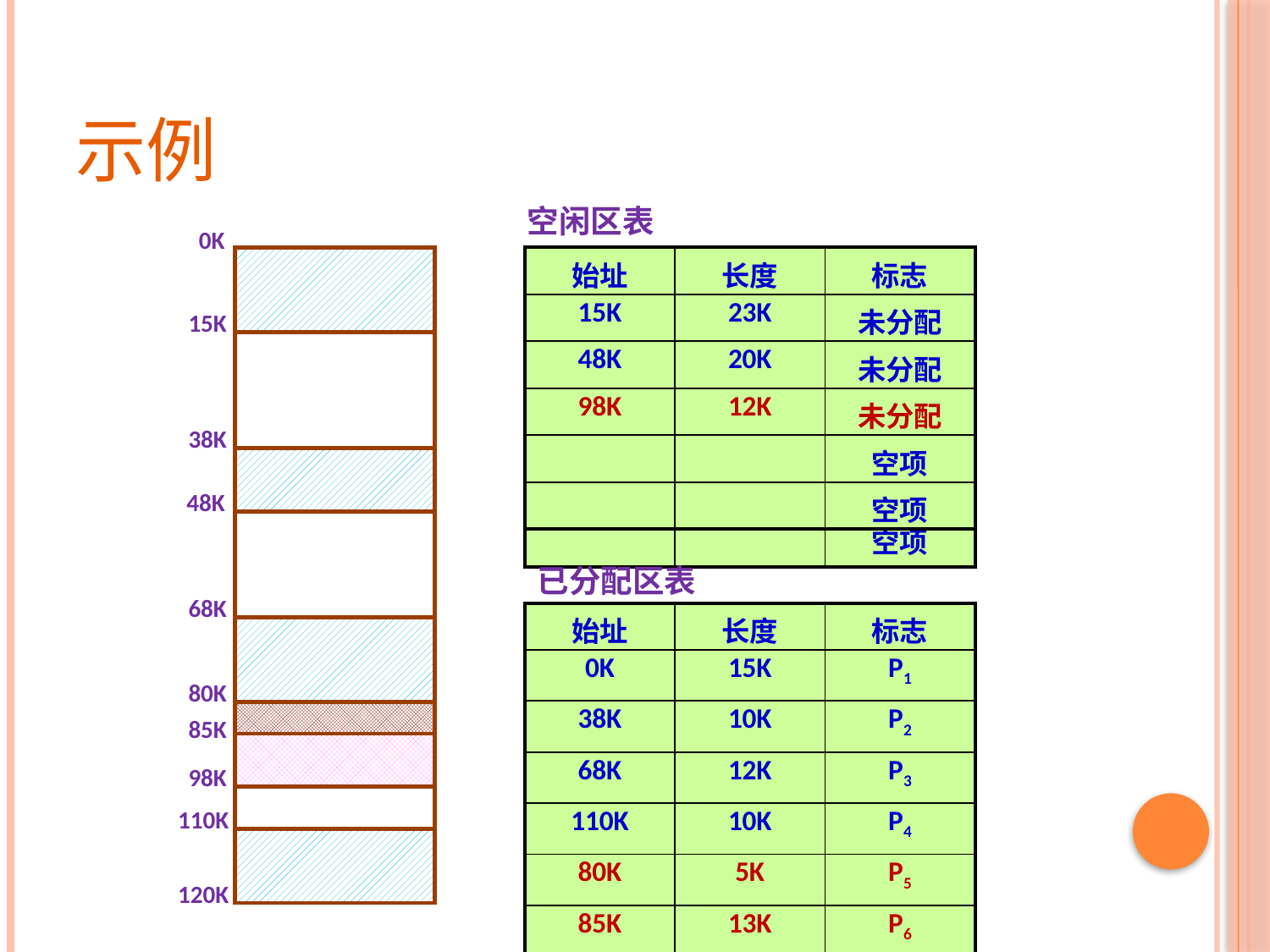

# 示例
空闲区表
0K

| 始址 | 长度 | 标志 |
| --- | --- | --- |
| 15K | 23K | 未分配 |
| 48K | 20K | 未分配 |
| 80K | 30K | 未分配 |
|  |  | 空项 |
|  |  | 空项 |
| 始址 | 长度 | 标志 |
| --- | --- | --- |
| 15K | 23K | 未分配 |
| 48K | 20K | 未分配 |
| 85K | 25K | 未分配 |
|  |  | 空项 |
|  |  | 空项 |
| 始址 | 长度 | 标志 |
| --- | --- | --- |
| 15K | 23K | 未分配 |
| 48K | 20K | 未分配 |
| 98K | 12K | 未分配 |
|  |  | 空项 |
|  |  | 空项 |

15K

38K

48K

已分配区表
68K
| 始址 | 长度 | 标志 |
| --- | --- | --- |
| 0K | 15K | P1 |
| 38K | 10K | P2 |
| 68K | 12K | P3 |
| 110K | 10K | P4 |
|  |  | 空项 |
|  |  | 空项 |
| 始址 | 长度 | 标志 |
| --- | --- | --- |
| 0K | 15K | P1 |
| 38K | 10K | P2 |
| 68K | 12K | P3 |
| 110K | 10K | P4 |
| 80K | 5K | P5 |
|  |  | 空项 |
| 始址 | 长度 | 标志 |
| --- | --- | --- |
| 0K | 15K | P1 |
| 38K | 10K | P2 |
| 68K | 12K | P3 |
| 110K | 10K | P4 |
| 80K | 5K | P5 |
| 85K | 13K | P6 |

80K

85K

98K
110K

120K